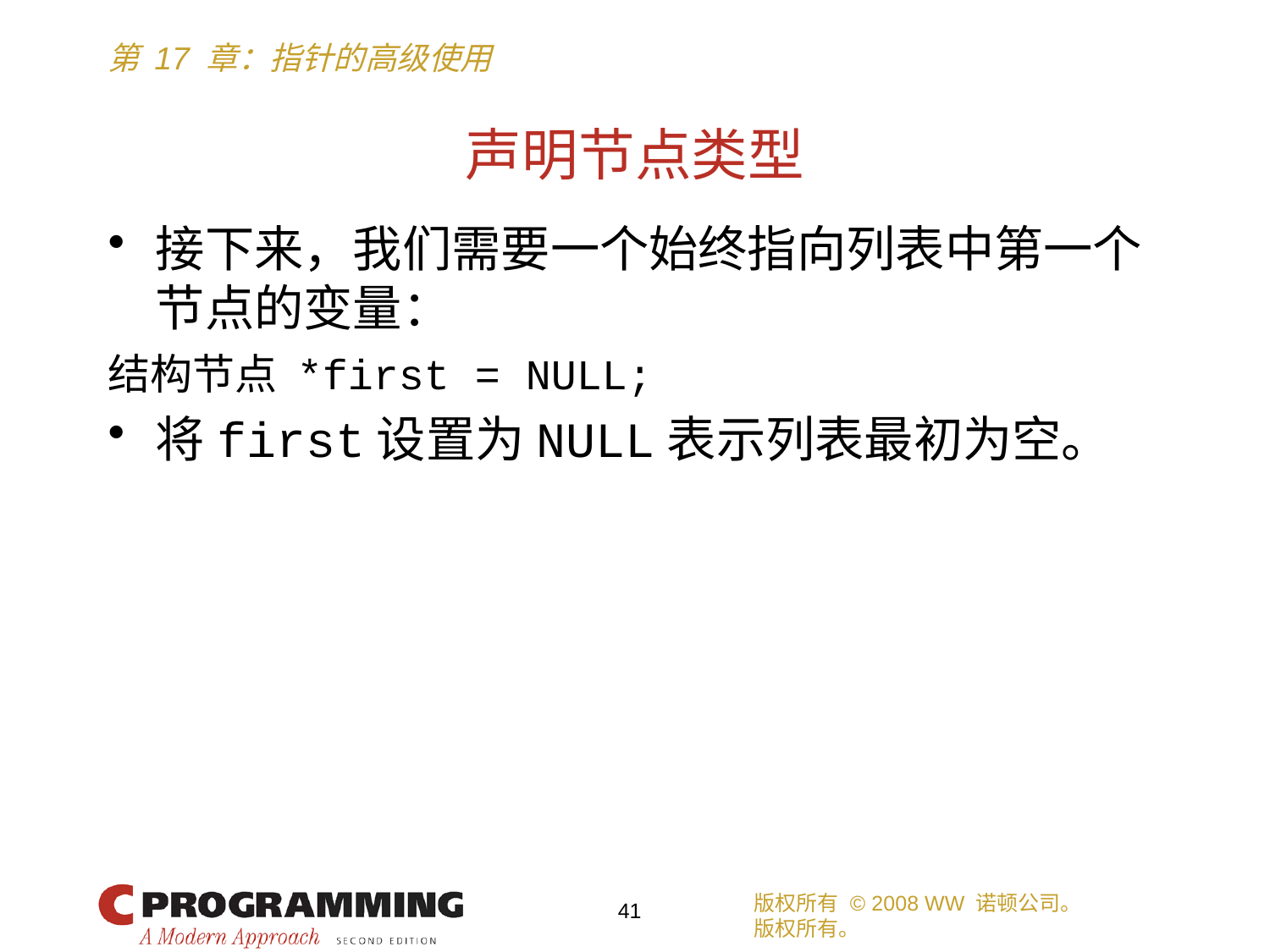

# 声明节点类型
接下来，我们需要一个始终指向列表中第一个节点的变量：
结构节点 *first = NULL;
将first设置为NULL表示列表最初为空。
版权所有 © 2008 WW 诺顿公司。
版权所有。
41